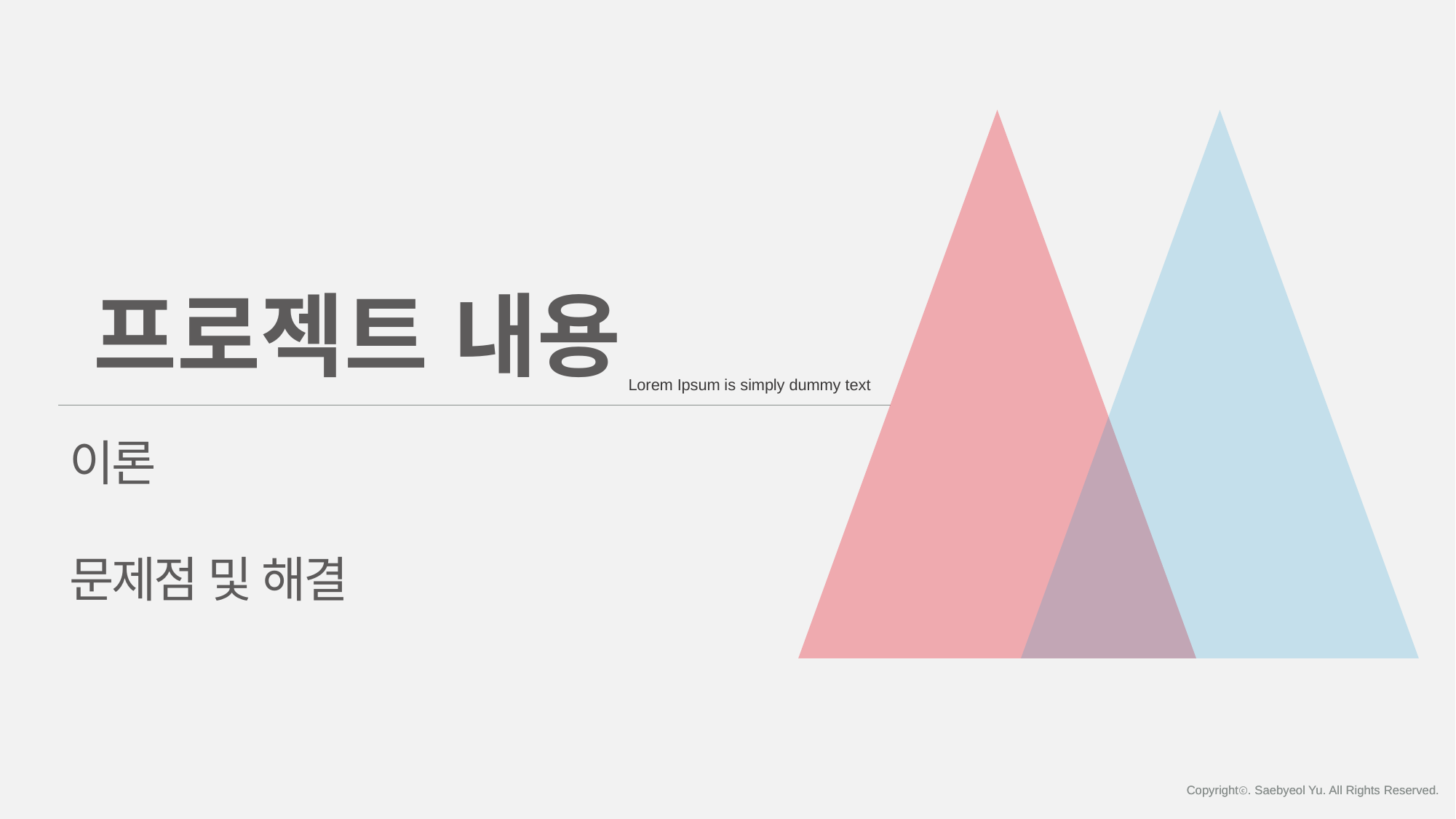

프로젝트 내용
Lorem Ipsum is simply dummy text
이론

문제점 및 해결

Copyrightⓒ. Saebyeol Yu. All Rights Reserved.